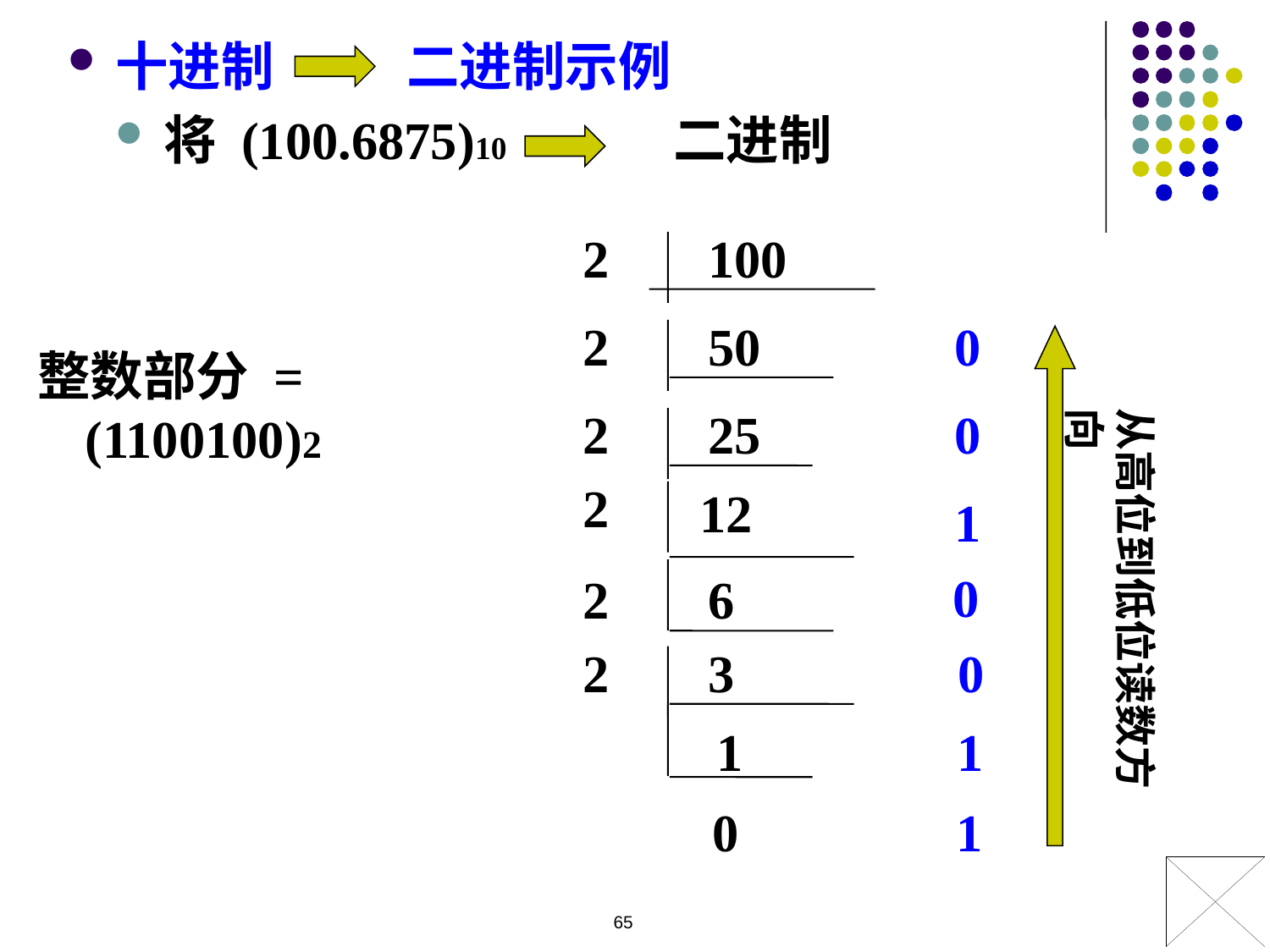

十进制           二进制示例
将 (100.6875)10           二进制

2
100

2
50
0

2
25
0

2
12
1

0

2
6

2

3
0

1
1

0
1

整数部分 = (1100100)2
从高位到低位读数方向
65